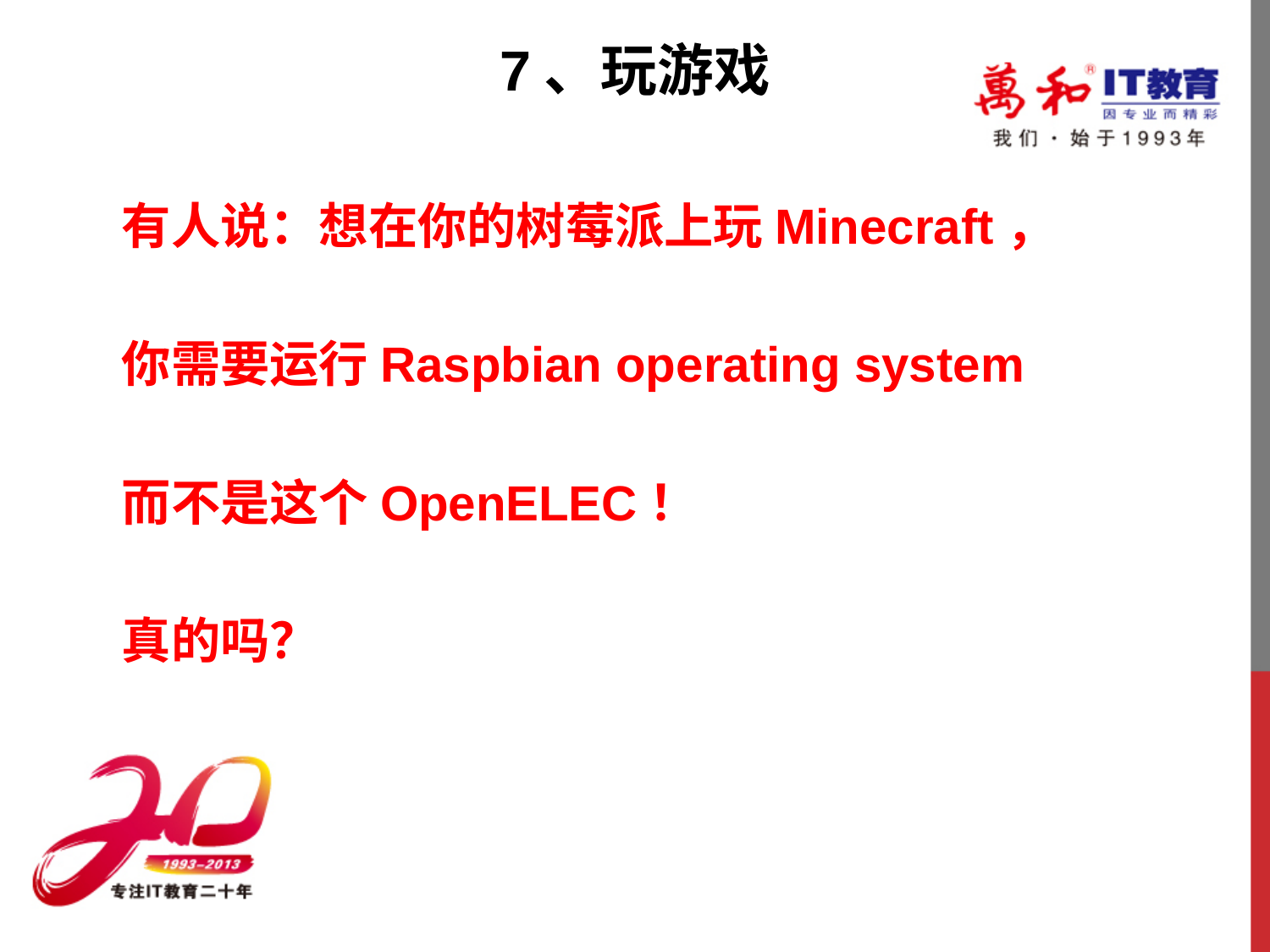

# 7、玩游戏
有人说：想在你的树莓派上玩Minecraft，

你需要运行Raspbian operating system

而不是这个OpenELEC！

真的吗？